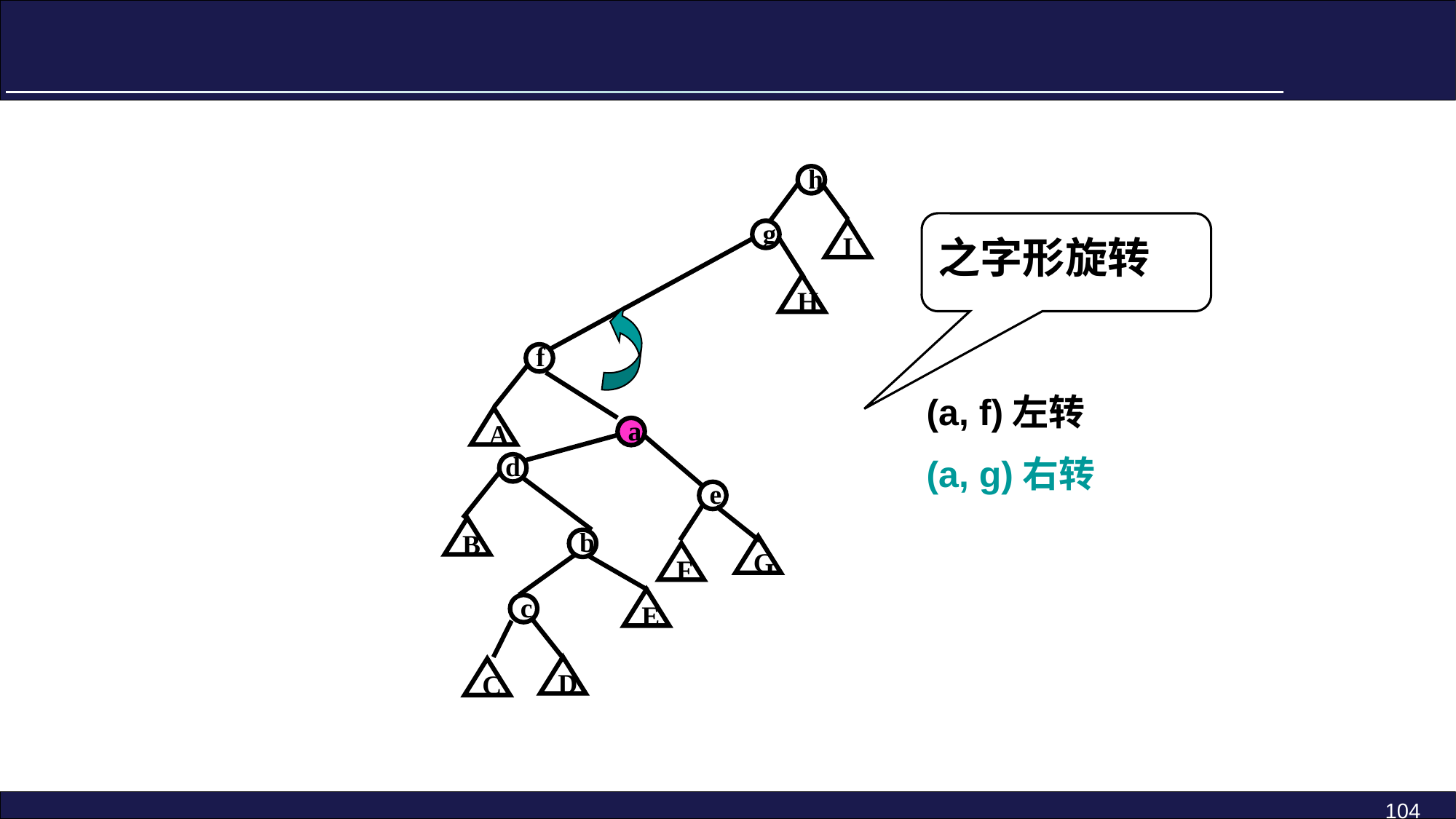

h

之字形旋转
g
I

H

f

(a, f)左转
(a, g)右转
A
a

d

e

B
b
G
F

E
c

D
C
104